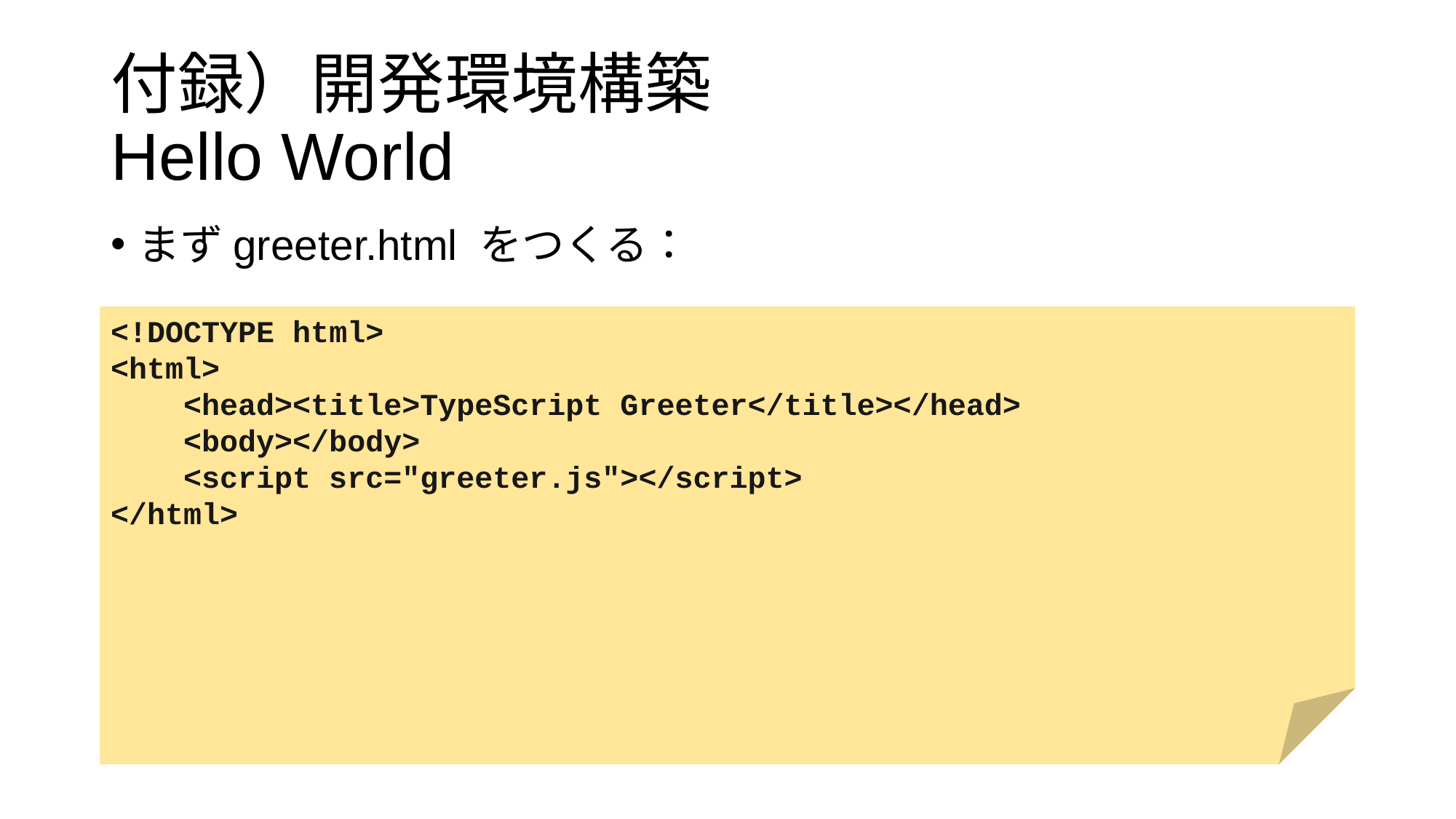

# 付録）開発環境構築 Hello World
まずgreeter.html をつくる：
<!DOCTYPE html>
<html>
    <head><title>TypeScript Greeter</title></head>
    <body></body>
    <script src="greeter.js"></script>
</html>